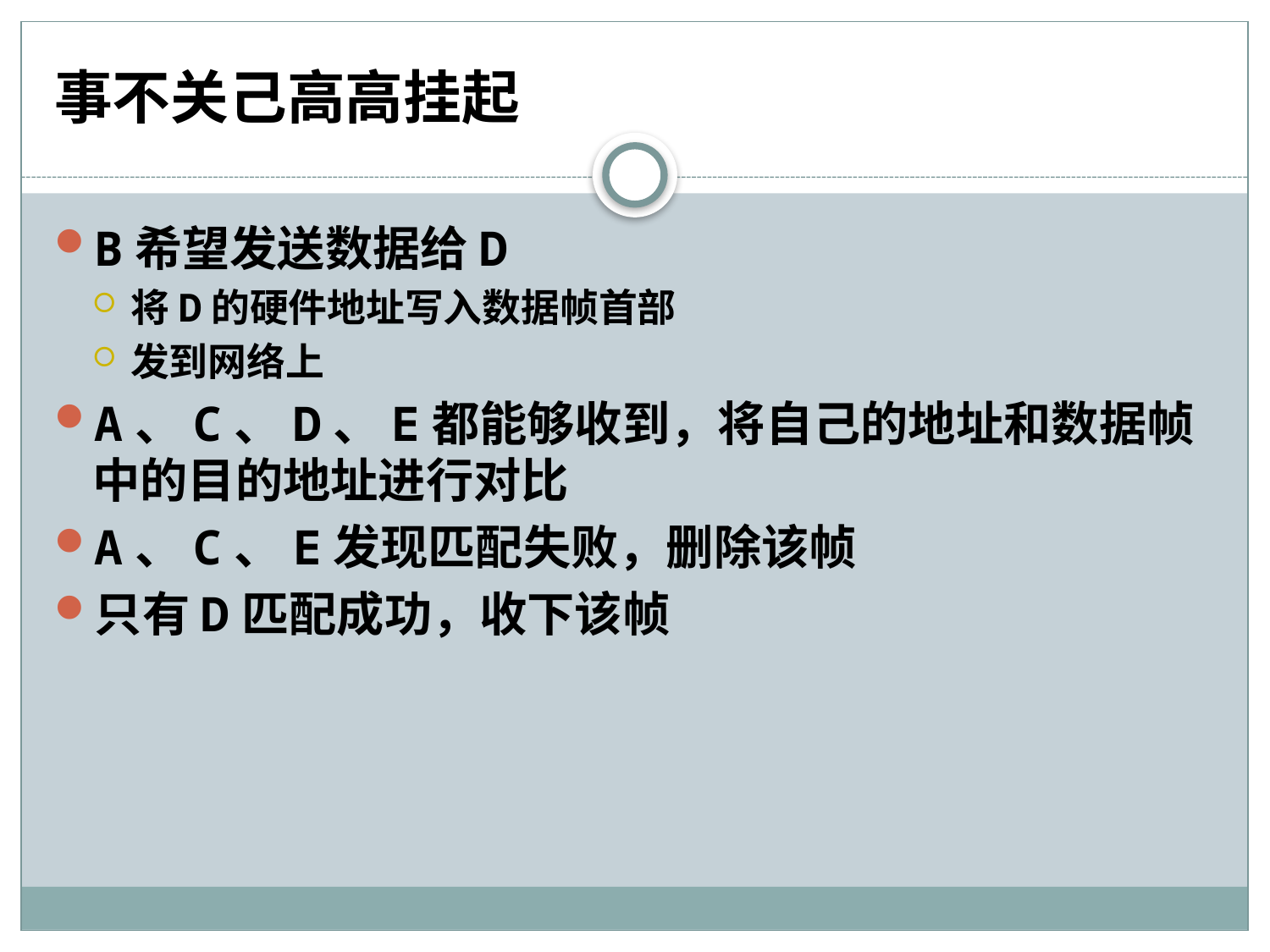

# 事不关己高高挂起
B希望发送数据给D
将D的硬件地址写入数据帧首部
发到网络上
A、C、D、E都能够收到，将自己的地址和数据帧中的目的地址进行对比
A、C、E发现匹配失败，删除该帧
只有D匹配成功，收下该帧